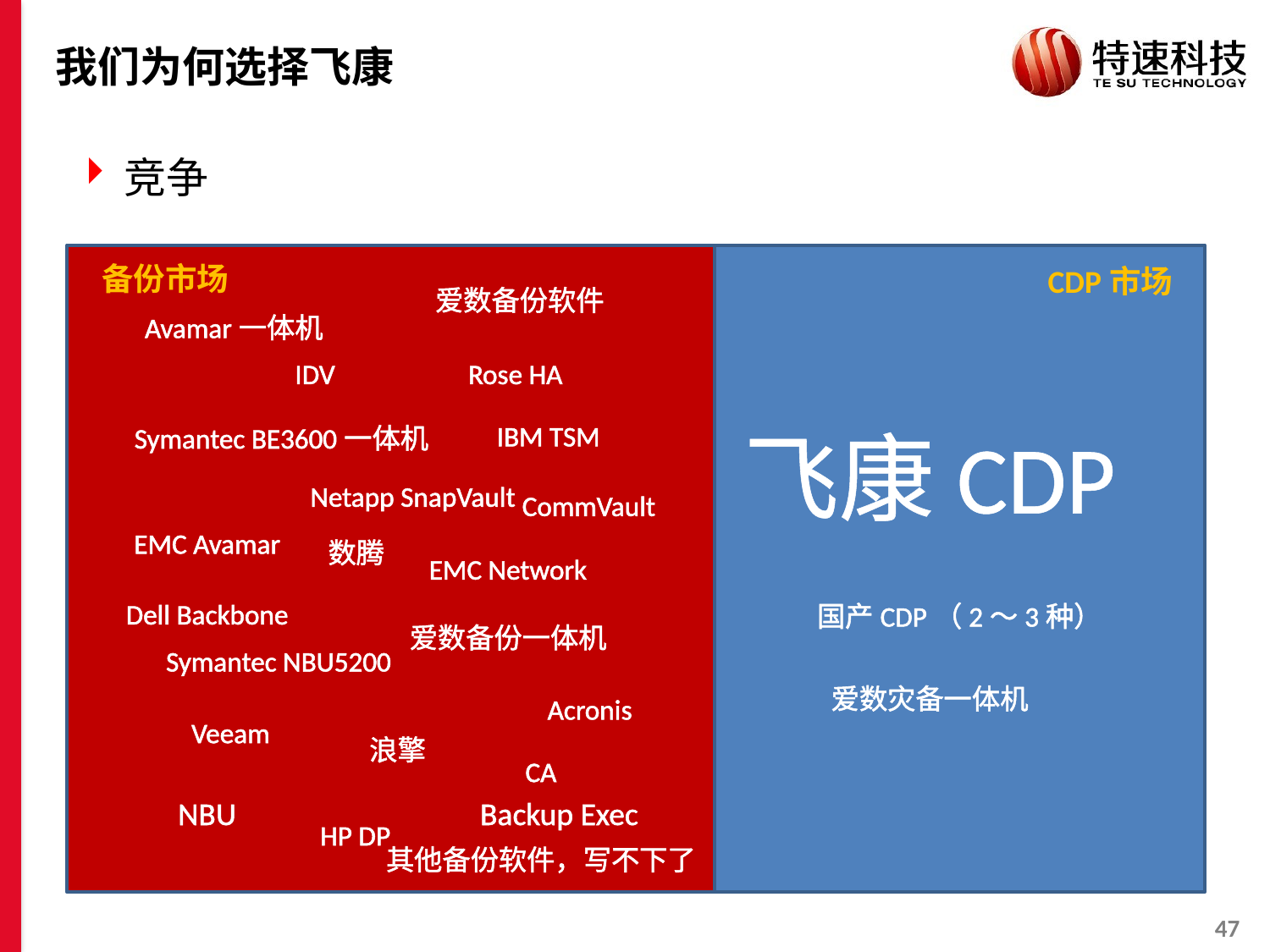

# 我们为何选择飞康
竞争

备份市场
CDP市场
爱数备份软件
Avamar一体机
IDV
Rose HA
IBM TSM
飞康CDP
Symantec BE3600一体机
Netapp SnapVault
CommVault
EMC Avamar
数腾
EMC Network
Dell Backbone
国产CDP（2～3种）
爱数备份一体机
Symantec NBU5200
爱数灾备一体机
Acronis
Veeam
浪擎
CA
NBU
Backup Exec
HP DP
其他备份软件，写不下了
47